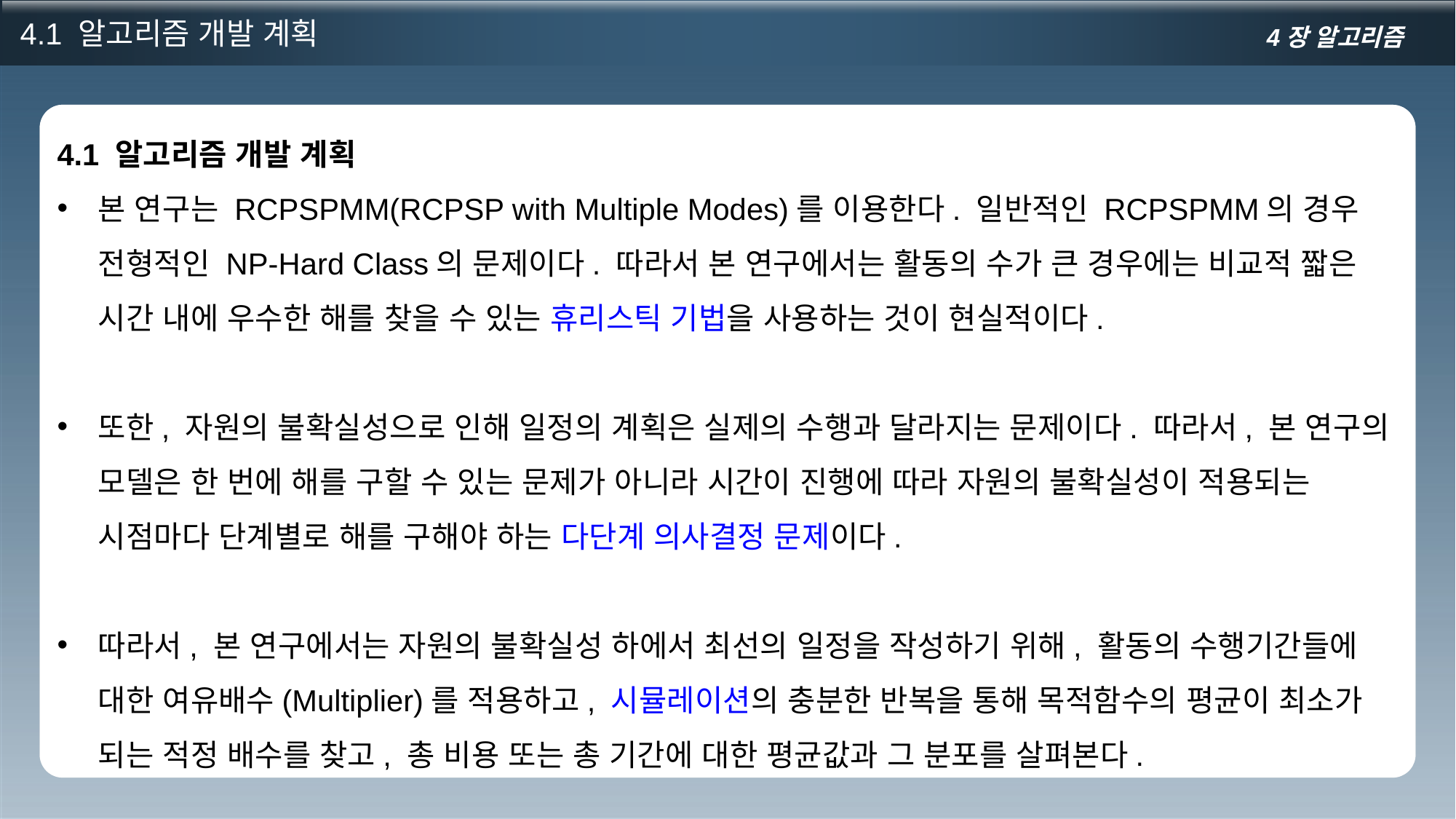

4.1 알고리즘 개발 계획
4장 알고리즘
4.1 알고리즘 개발 계획
본 연구는 RCPSPMM(RCPSP with Multiple Modes)를 이용한다. 일반적인 RCPSPMM의 경우 전형적인 NP-Hard Class의 문제이다. 따라서 본 연구에서는 활동의 수가 큰 경우에는 비교적 짧은 시간 내에 우수한 해를 찾을 수 있는 휴리스틱 기법을 사용하는 것이 현실적이다.

또한, 자원의 불확실성으로 인해 일정의 계획은 실제의 수행과 달라지는 문제이다. 따라서, 본 연구의 모델은 한 번에 해를 구할 수 있는 문제가 아니라 시간이 진행에 따라 자원의 불확실성이 적용되는 시점마다 단계별로 해를 구해야 하는 다단계 의사결정 문제이다.

따라서, 본 연구에서는 자원의 불확실성 하에서 최선의 일정을 작성하기 위해, 활동의 수행기간들에 대한 여유배수(Multiplier)를 적용하고, 시뮬레이션의 충분한 반복을 통해 목적함수의 평균이 최소가 되는 적정 배수를 찾고, 총 비용 또는 총 기간에 대한 평균값과 그 분포를 살펴본다.